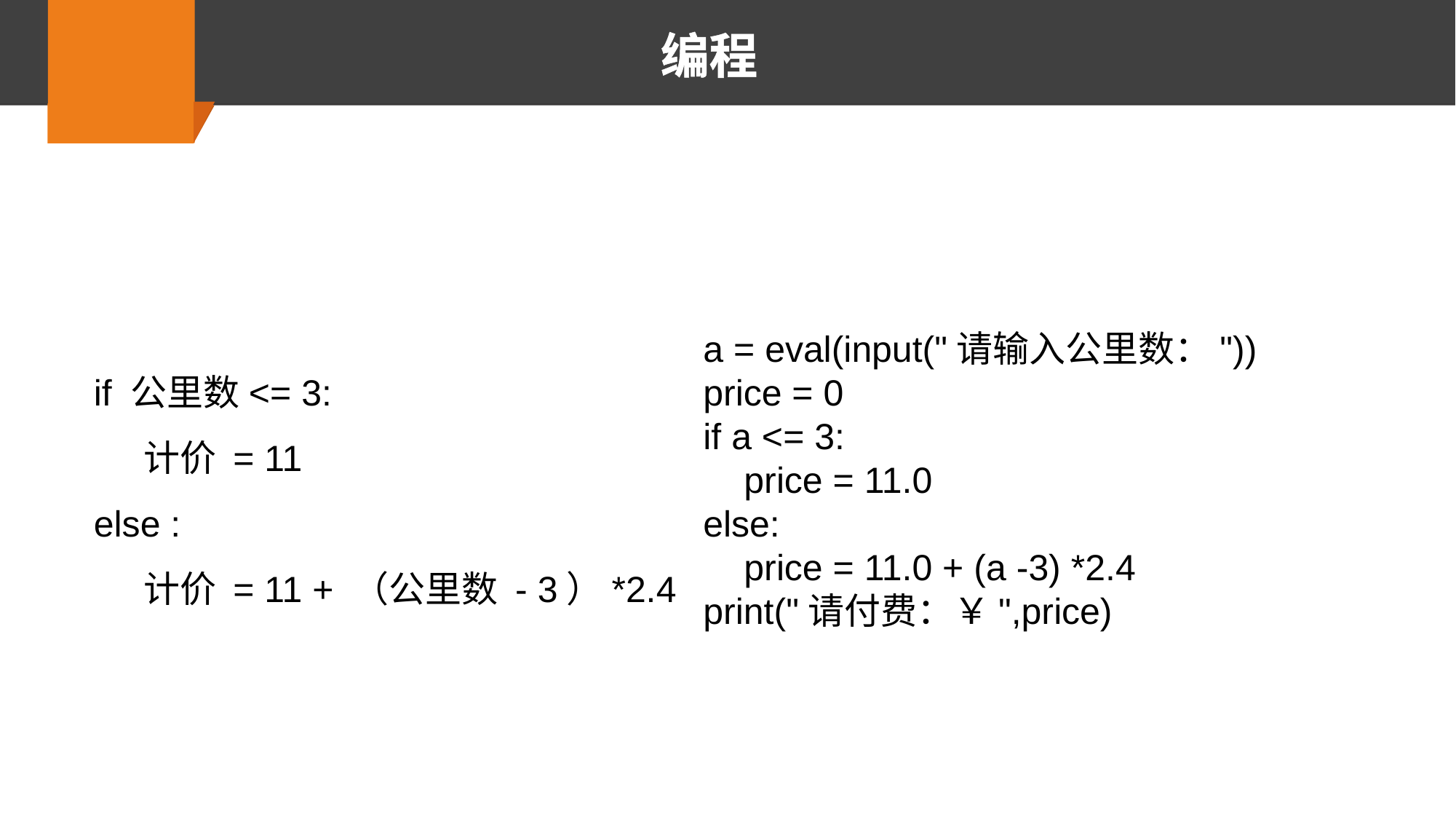

编程
a = eval(input("请输入公里数："))
price = 0
if a <= 3:
    price = 11.0
else:
    price = 11.0 + (a -3) *2.4
print("请付费：￥",price)
if 公里数<= 3:
     计价 = 11
else :
     计价 = 11 + （公里数 - 3）*2.4